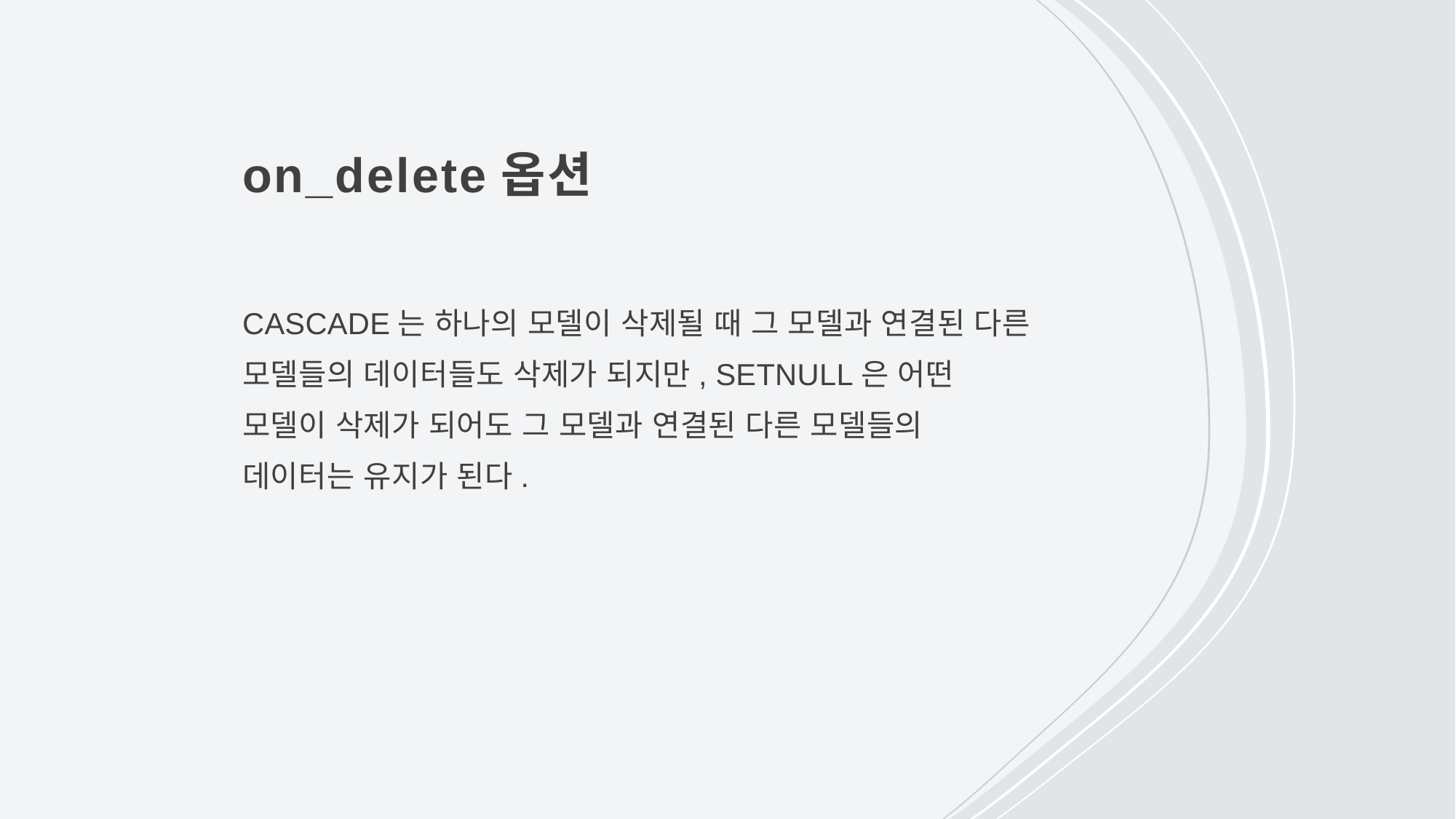

# on_delete옵션
CASCADE는 하나의 모델이 삭제될 때 그 모델과 연결된 다른 모델들의 데이터들도 삭제가 되지만, SETNULL은 어떤 모델이 삭제가 되어도 그 모델과 연결된 다른 모델들의 데이터는 유지가 된다.